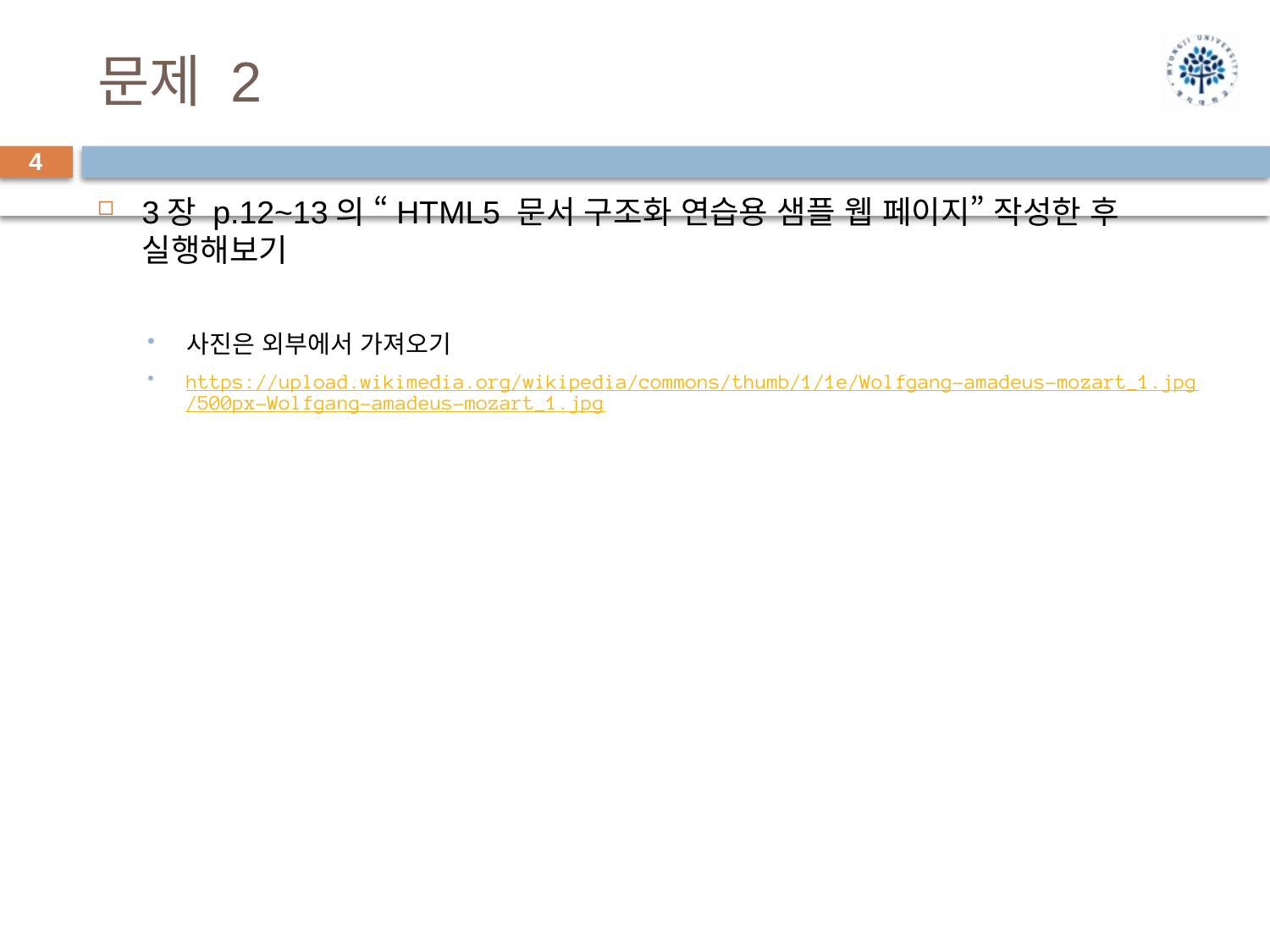

# 문제 2
4
3장 p.12~13의 “HTML5 문서 구조화 연습용 샘플 웹 페이지” 작성한 후 실행해보기

사진은 외부에서 가져오기
https://upload.wikimedia.org/wikipedia/commons/thumb/1/1e/Wolfgang-amadeus-mozart_1.jpg/500px-Wolfgang-amadeus-mozart_1.jpg